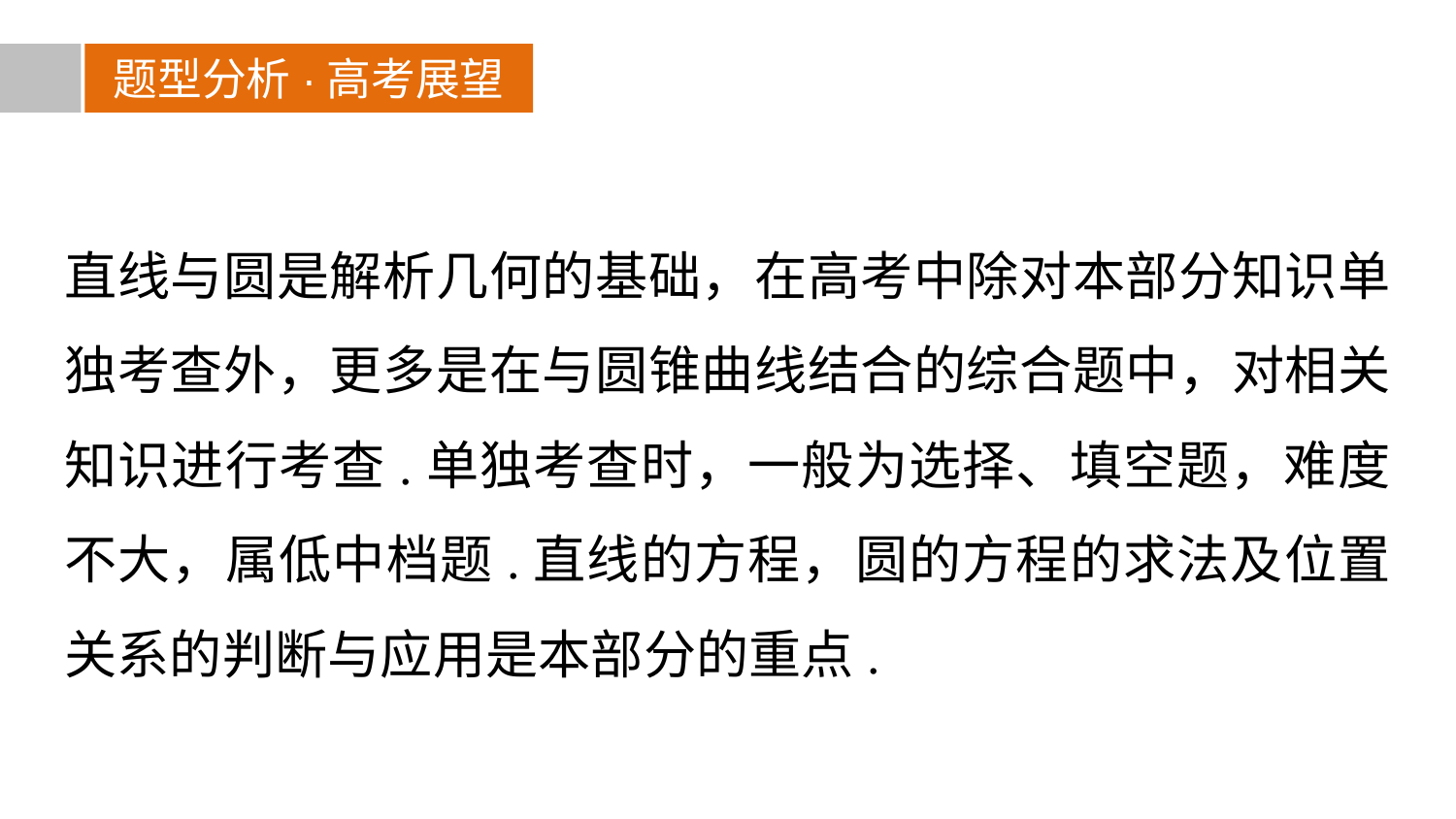

题型分析·高考展望
直线与圆是解析几何的基础，在高考中除对本部分知识单独考查外，更多是在与圆锥曲线结合的综合题中，对相关知识进行考查.单独考查时，一般为选择、填空题，难度不大，属低中档题.直线的方程，圆的方程的求法及位置关系的判断与应用是本部分的重点.